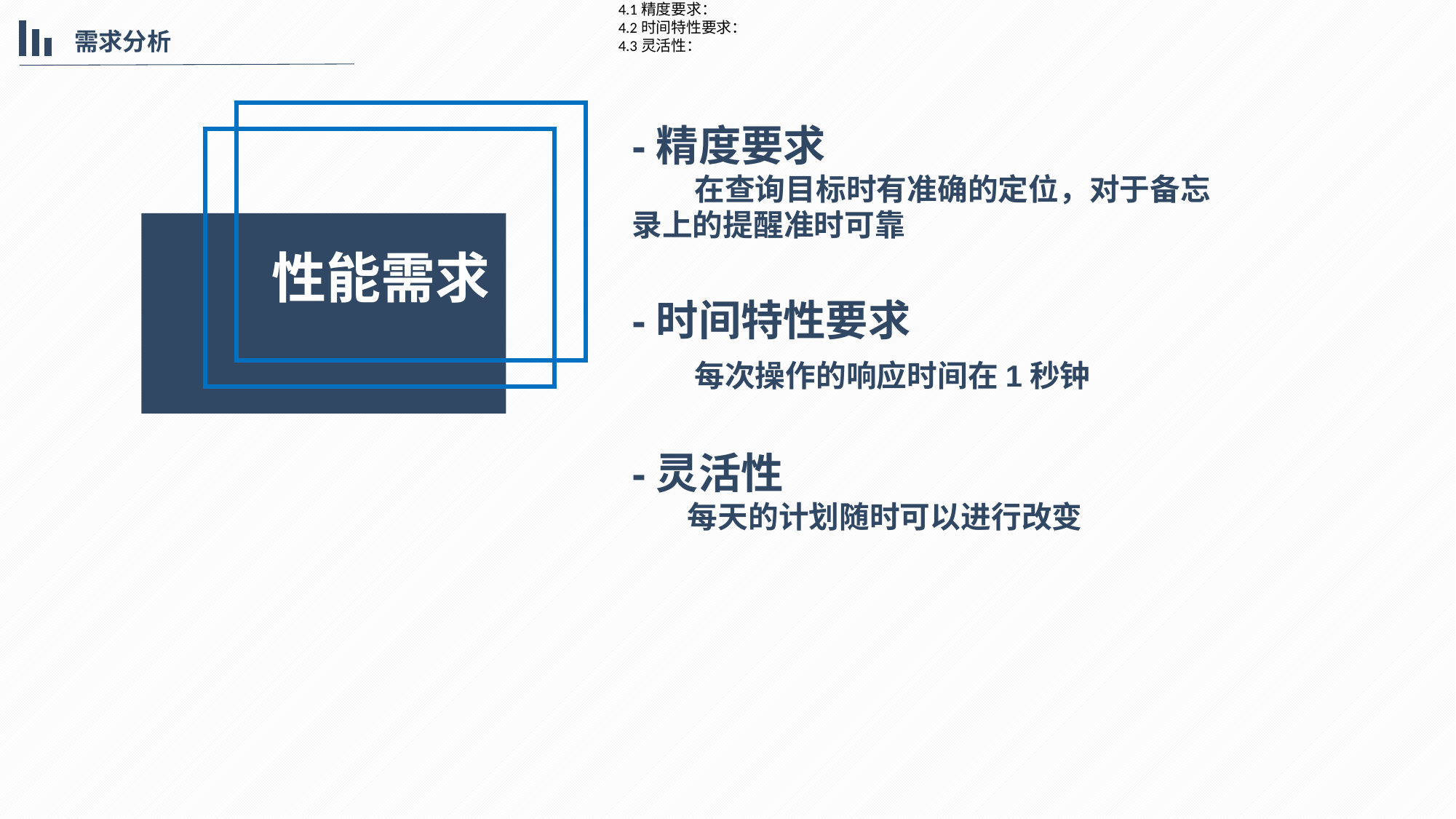

4.1精度要求：
4.2时间特性要求：
4.3灵活性：

需求分析

-精度要求
        在查询目标时有准确的定位，对于备忘录上的提醒准时可靠

-时间特性要求
        每次操作的响应时间在1秒钟

-灵活性
       每天的计划随时可以进行改变

性能需求